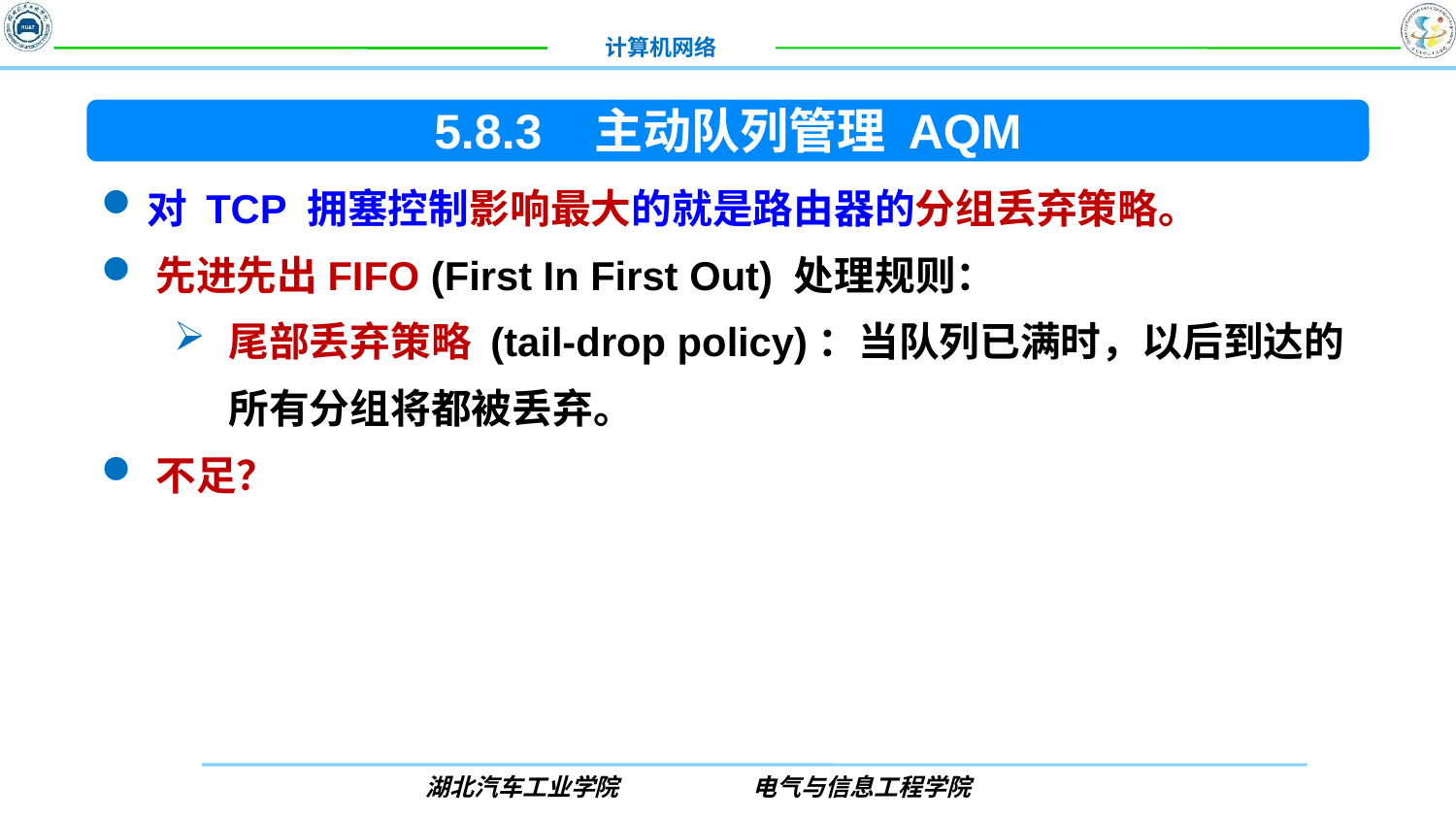

5.8.3   主动队列管理 AQM

对 TCP 拥塞控制影响最大的就是路由器的分组丢弃策略。
先进先出FIFO (First In First Out) 处理规则：
尾部丢弃策略 (tail-drop policy)：当队列已满时，以后到达的所有分组将都被丢弃。
不足？